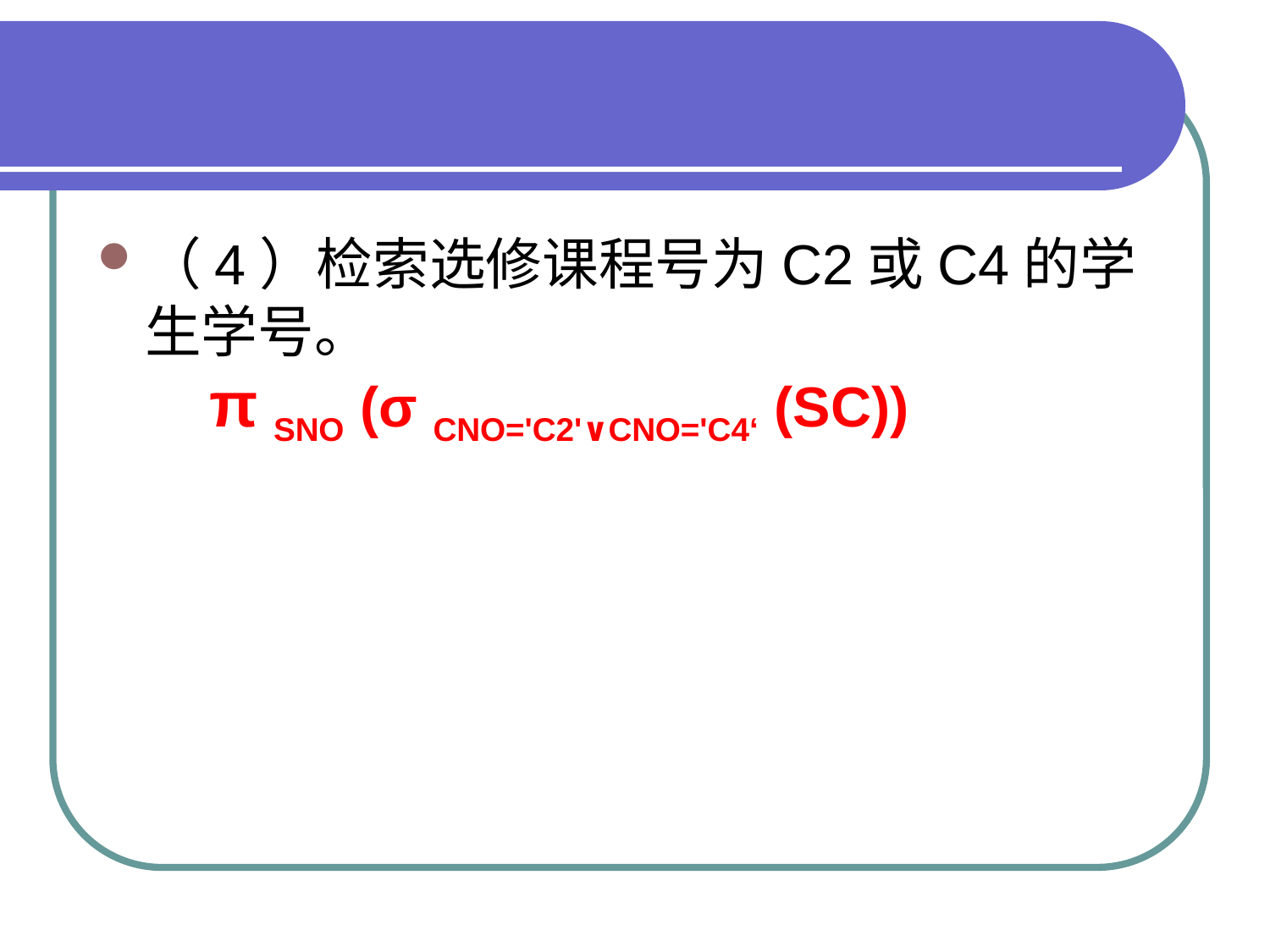

#
（4）检索选修课程号为C2或C4的学生学号。
    π SNO (σ CNO='C2'∨CNO='C4‘ (SC))